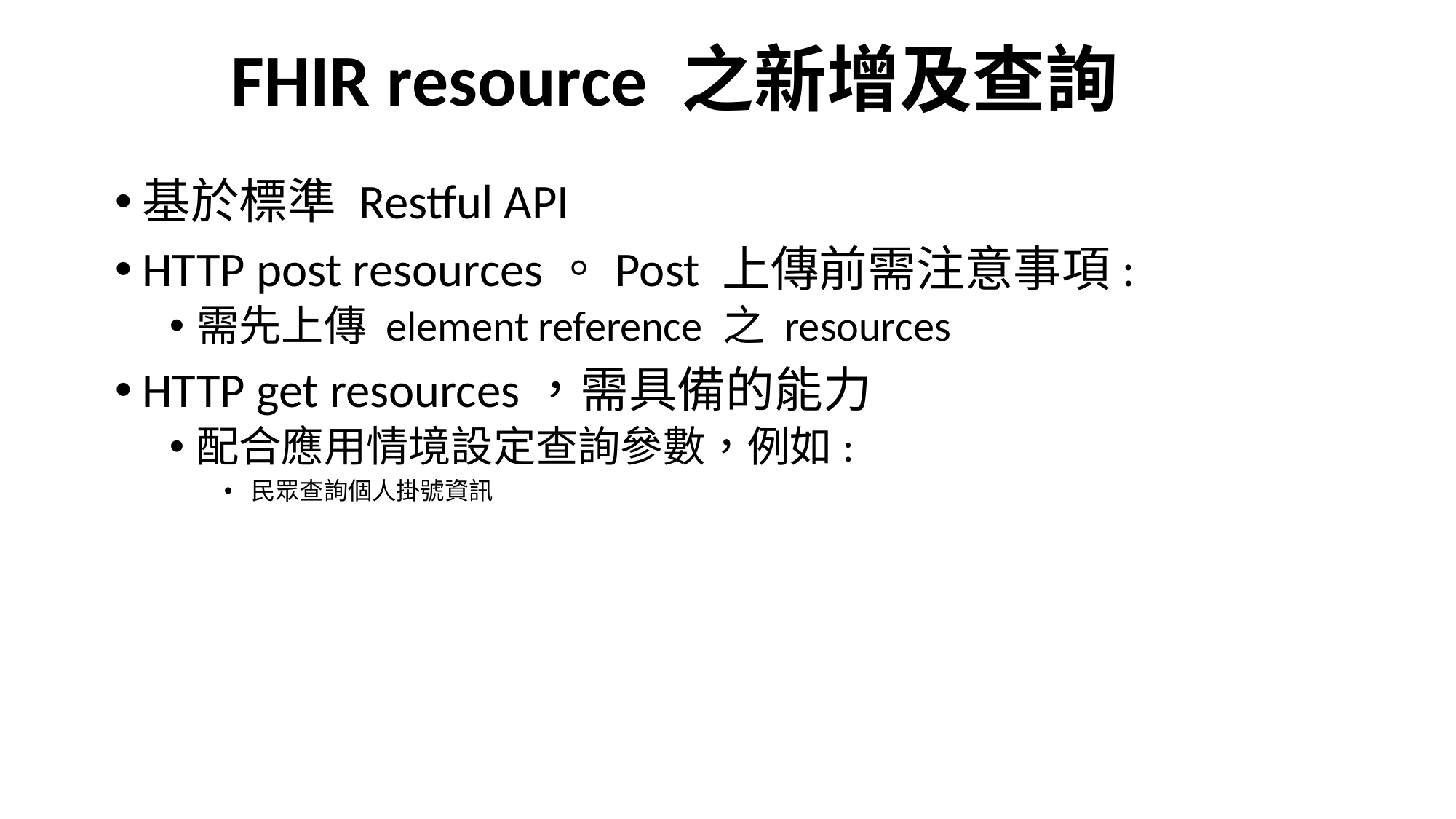

# FHIR resource 之新增及查詢
基於標準 Restful API
HTTP post resources。Post 上傳前需注意事項:
需先上傳 element reference 之 resources
HTTP get resources，需具備的能力
配合應用情境設定查詢參數，例如:
民眾查詢個人掛號資訊